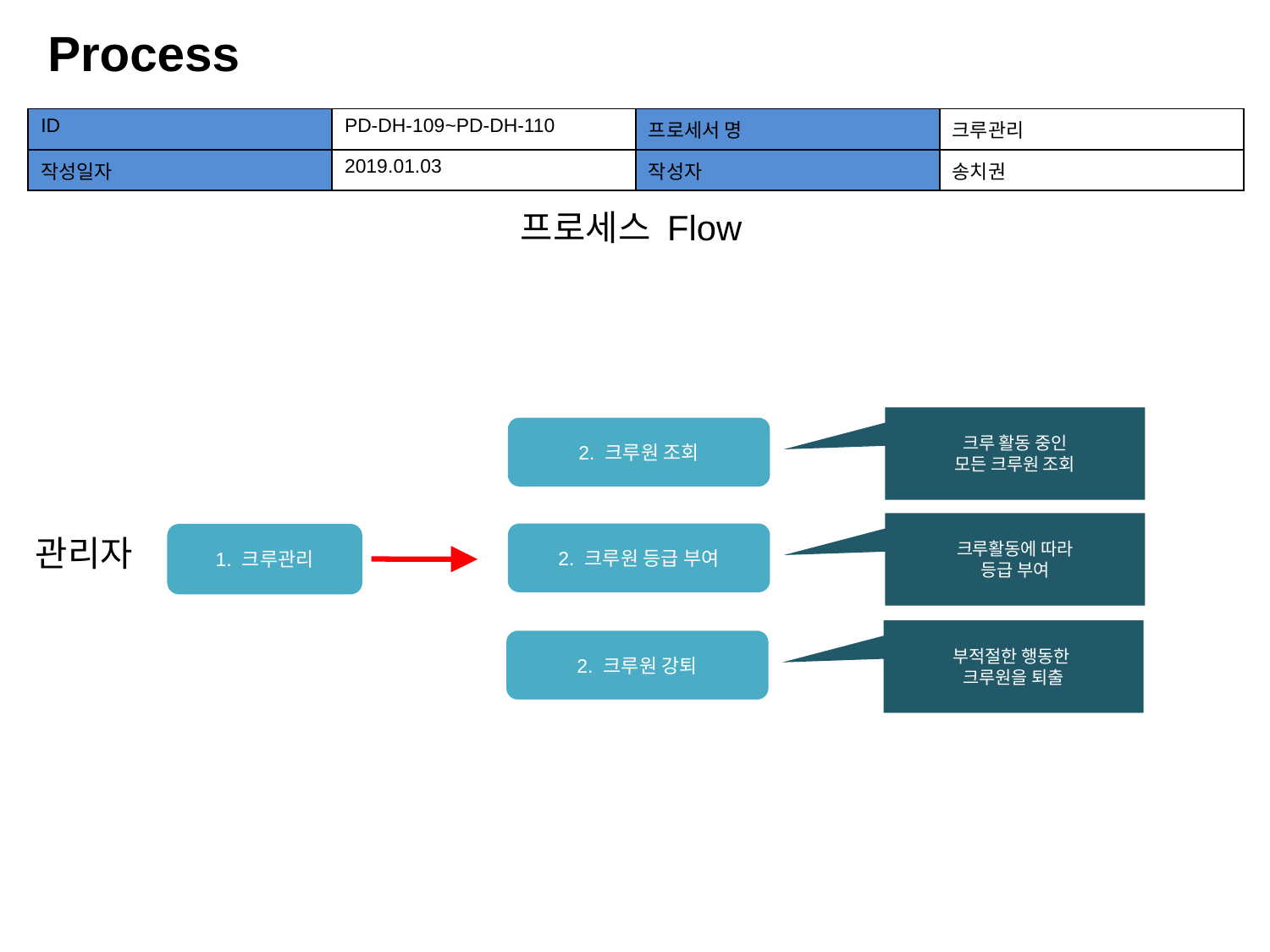

Process

| ID | PD-DH-109~PD-DH-110 | 프로세서 명 | 크루관리 |
| --- | --- | --- | --- |
| 작성일자 | 2019.01.03 | 작성자 | 송치권 |
프로세스 Flow
크루 활동 중인
모든 크루원 조회
2. 크루원 조회
크루활동에 따라
등급 부여
2. 크루원 등급 부여
1. 크루관리
관리자
부적절한 행동한
크루원을 퇴출
2. 크루원 강퇴